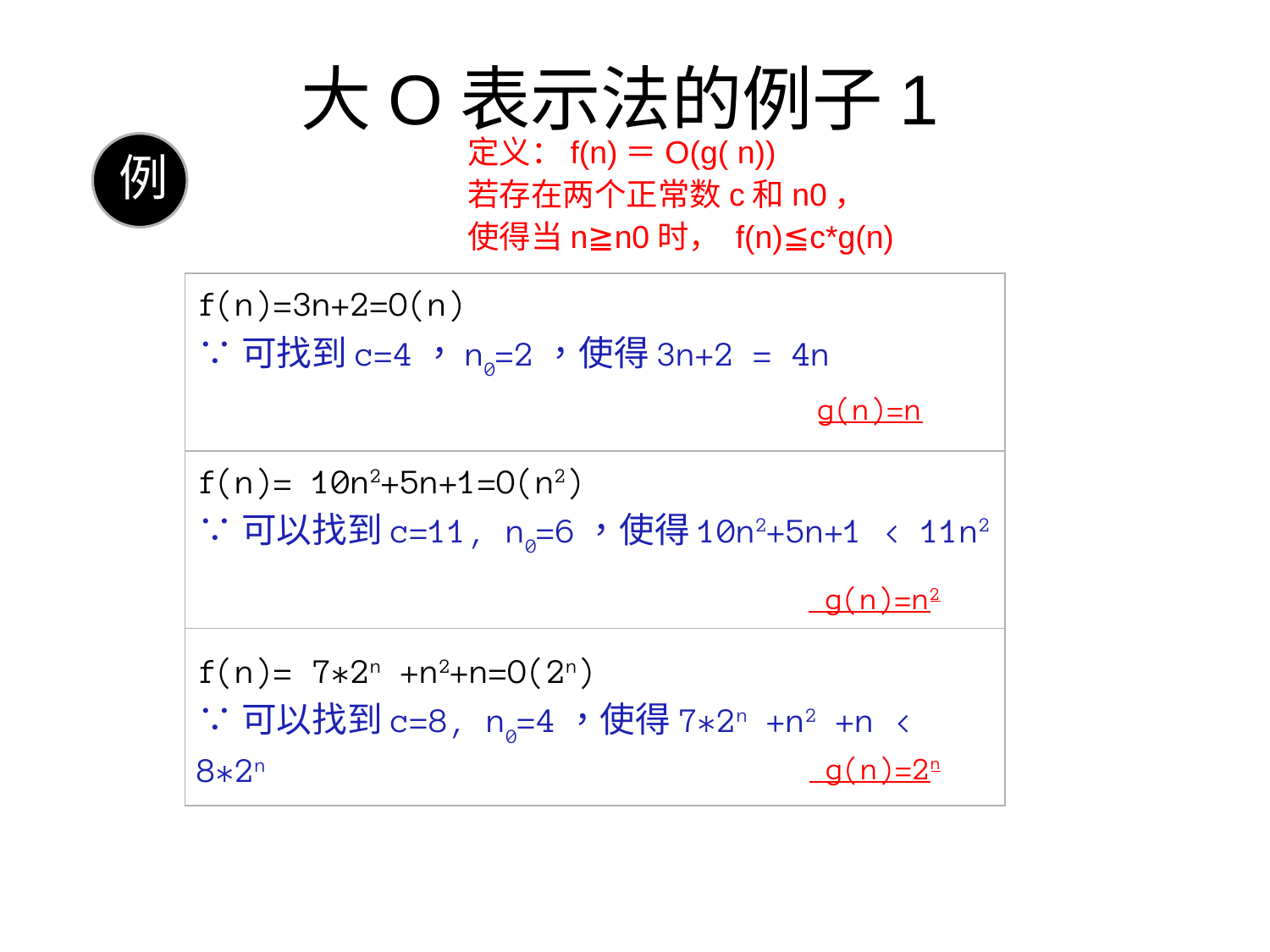

# 大O表示法的例子1
定义：f(n)＝O(g( n))
若存在两个正常数c和n0，
使得当n≧n0时， f(n)≦c*g(n)
例
|  |
| --- |
|  |
|  |
f(n)=3n+2=O(n)
∵可找到c=4，n0=2，使得3n+2 = 4n
g(n)=n
f(n)= 10n2+5n+1=O(n2)
∵可以找到c=11, n0=6，使得10n2+5n+1 < 11n2
 g(n)=n2
f(n)= 7*2n +n2+n=O(2n)
∵可以找到c=8, n0=4，使得7*2n +n2 +n < 8*2n
 g(n)=2n
75